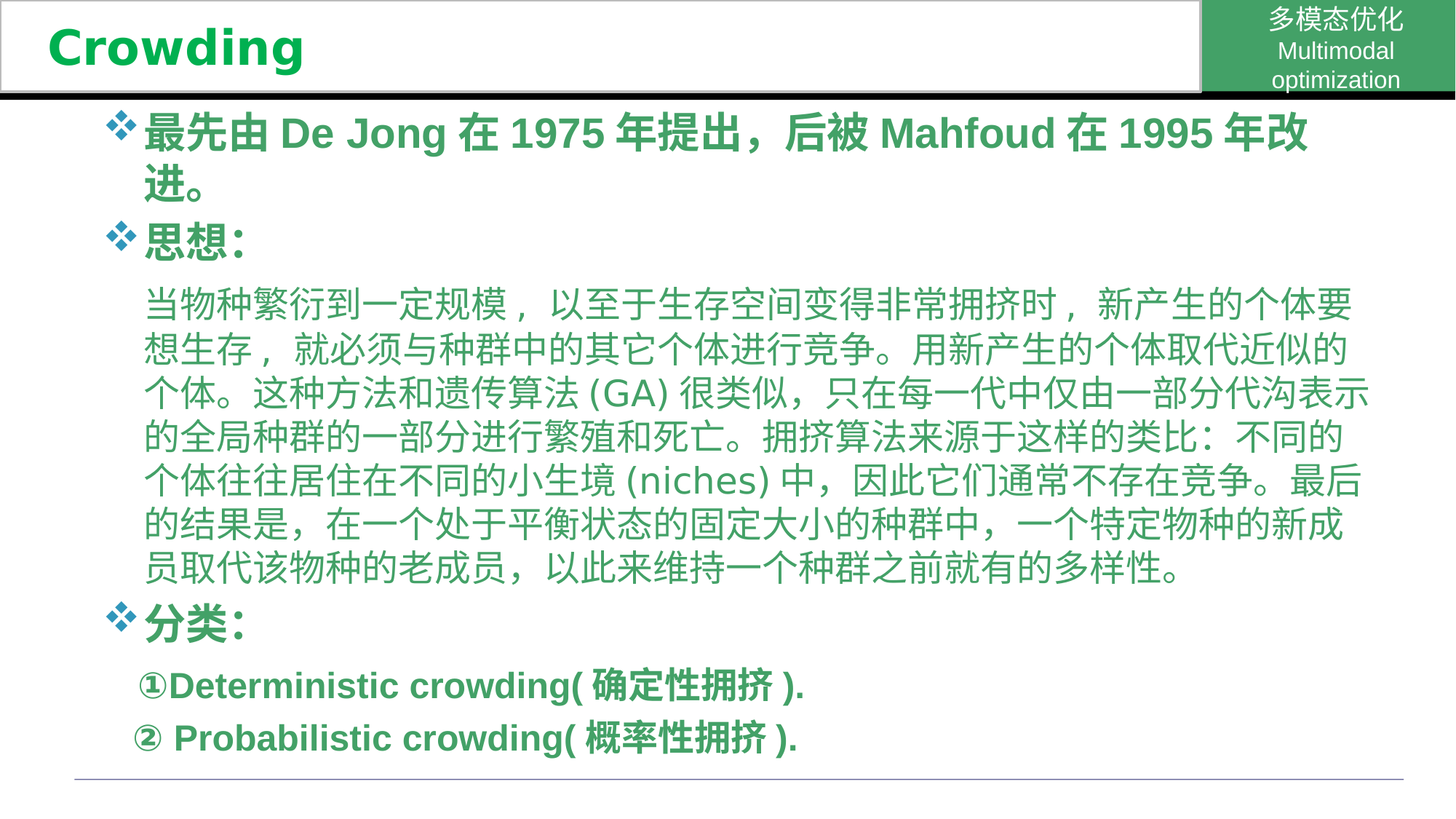

多模态优化
Multimodal optimization
# Crowding
最先由De Jong在1975年提出，后被Mahfoud在1995年改进。
思想：
	当物种繁衍到一定规模, 以至于生存空间变得非常拥挤时, 新产生的个体要想生存, 就必须与种群中的其它个体进行竞争。用新产生的个体取代近似的个体。这种方法和遗传算法(GA)很类似，只在每一代中仅由一部分代沟表示的全局种群的一部分进行繁殖和死亡。拥挤算法来源于这样的类比：不同的个体往往居住在不同的小生境(niches)中，因此它们通常不存在竞争。最后的结果是，在一个处于平衡状态的固定大小的种群中，一个特定物种的新成员取代该物种的老成员，以此来维持一个种群之前就有的多样性。
分类：
   ①Deterministic crowding(确定性拥挤).
   ② Probabilistic crowding(概率性拥挤).